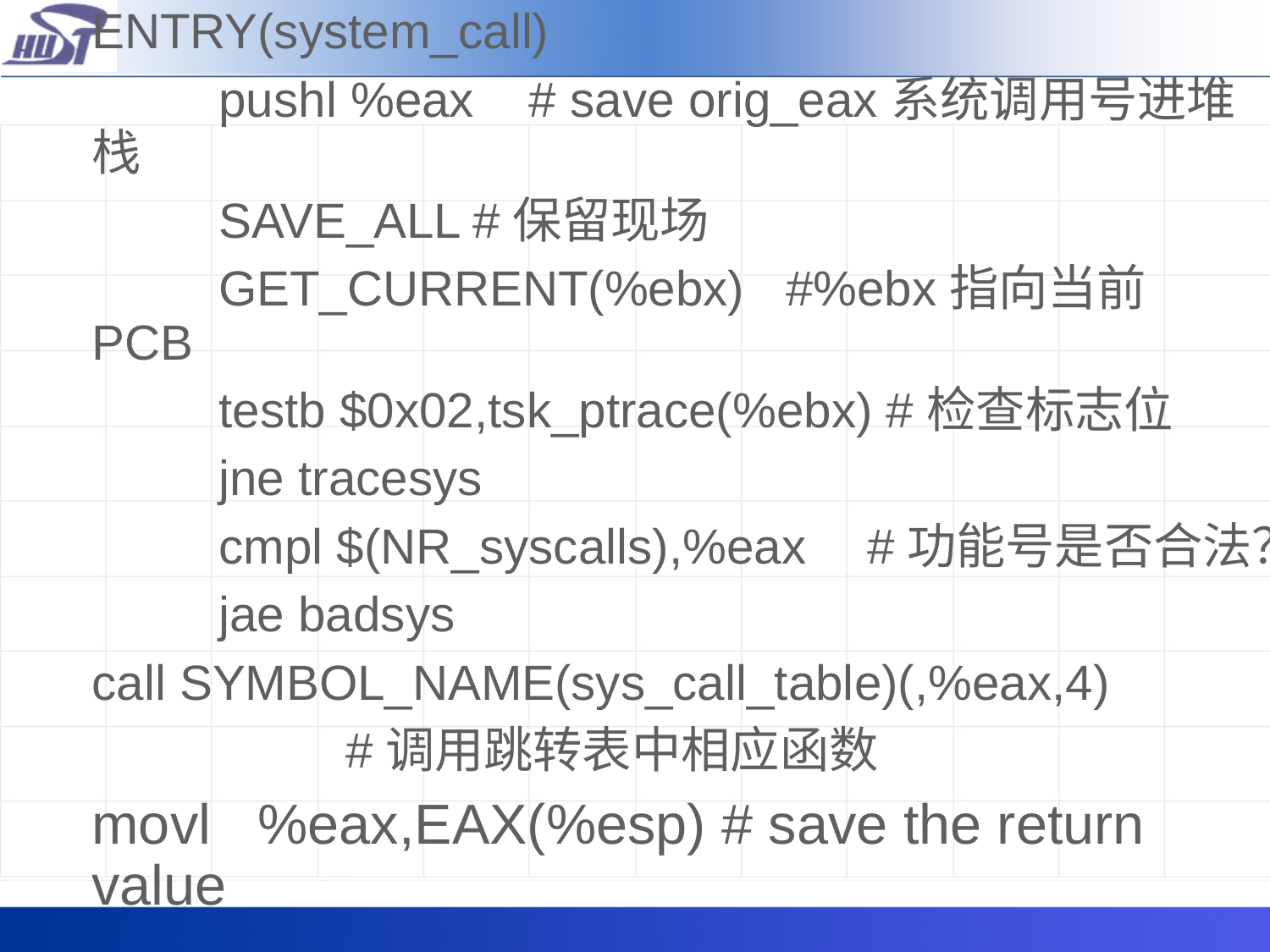

ENTRY(system_call)
		pushl %eax    # save orig_eax系统调用号进堆栈
		SAVE_ALL	#保留现场
		GET_CURRENT(%ebx)   #%ebx指向当前PCB
		testb $0x02,tsk_ptrace(%ebx) #检查标志位
		jne tracesys
		cmpl $(NR_syscalls),%eax	 #功能号是否合法？
		jae badsys
	call SYMBOL_NAME(sys_call_table)(,%eax,4)
			#调用跳转表中相应函数
	movl   %eax,EAX(%esp) # save the return value